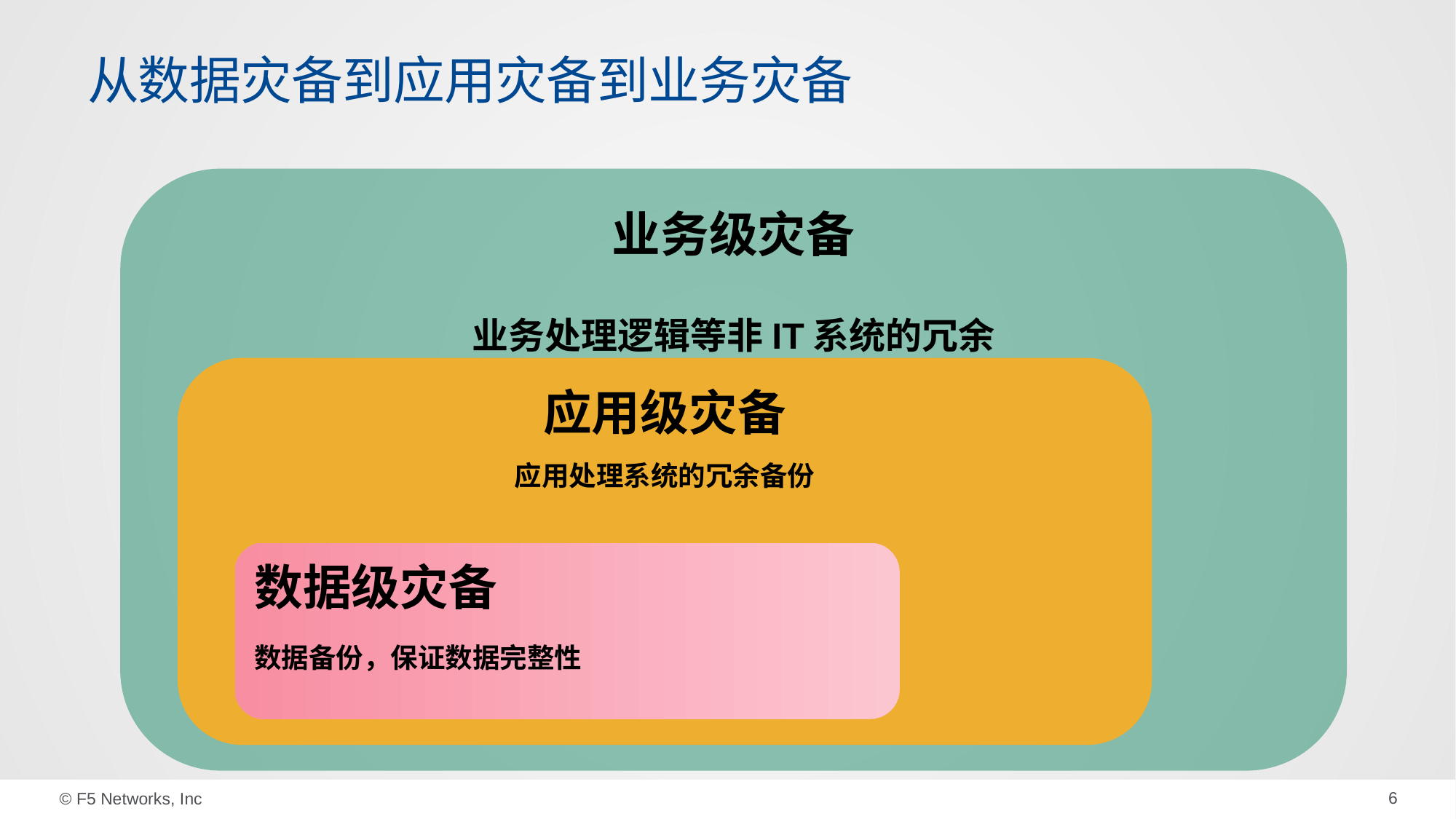

# 从数据灾备到应用灾备到业务灾备
业务级灾备

业务处理逻辑等非IT系统的冗余
应用级灾备

应用处理系统的冗余备份
数据级灾备

数据备份，保证数据完整性